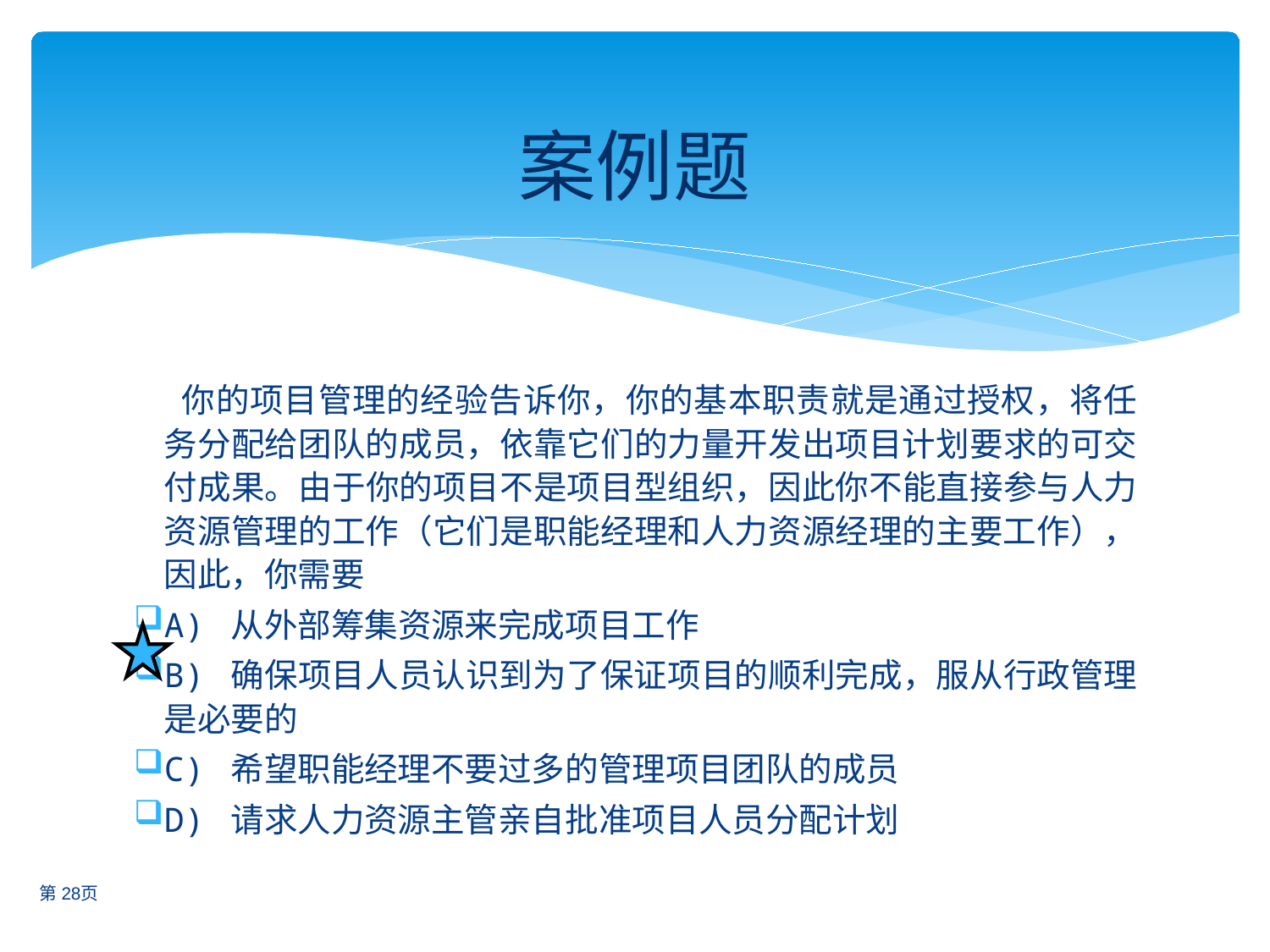

# 案例题
     你的项目管理的经验告诉你，你的基本职责就是通过授权，将任务分配给团队的成员，依靠它们的力量开发出项目计划要求的可交付成果。由于你的项目不是项目型组织，因此你不能直接参与人力资源管理的工作（它们是职能经理和人力资源经理的主要工作），因此，你需要
A) 从外部筹集资源来完成项目工作
B) 确保项目人员认识到为了保证项目的顺利完成，服从行政管理是必要的
C) 希望职能经理不要过多的管理项目团队的成员
D) 请求人力资源主管亲自批准项目人员分配计划

第28页